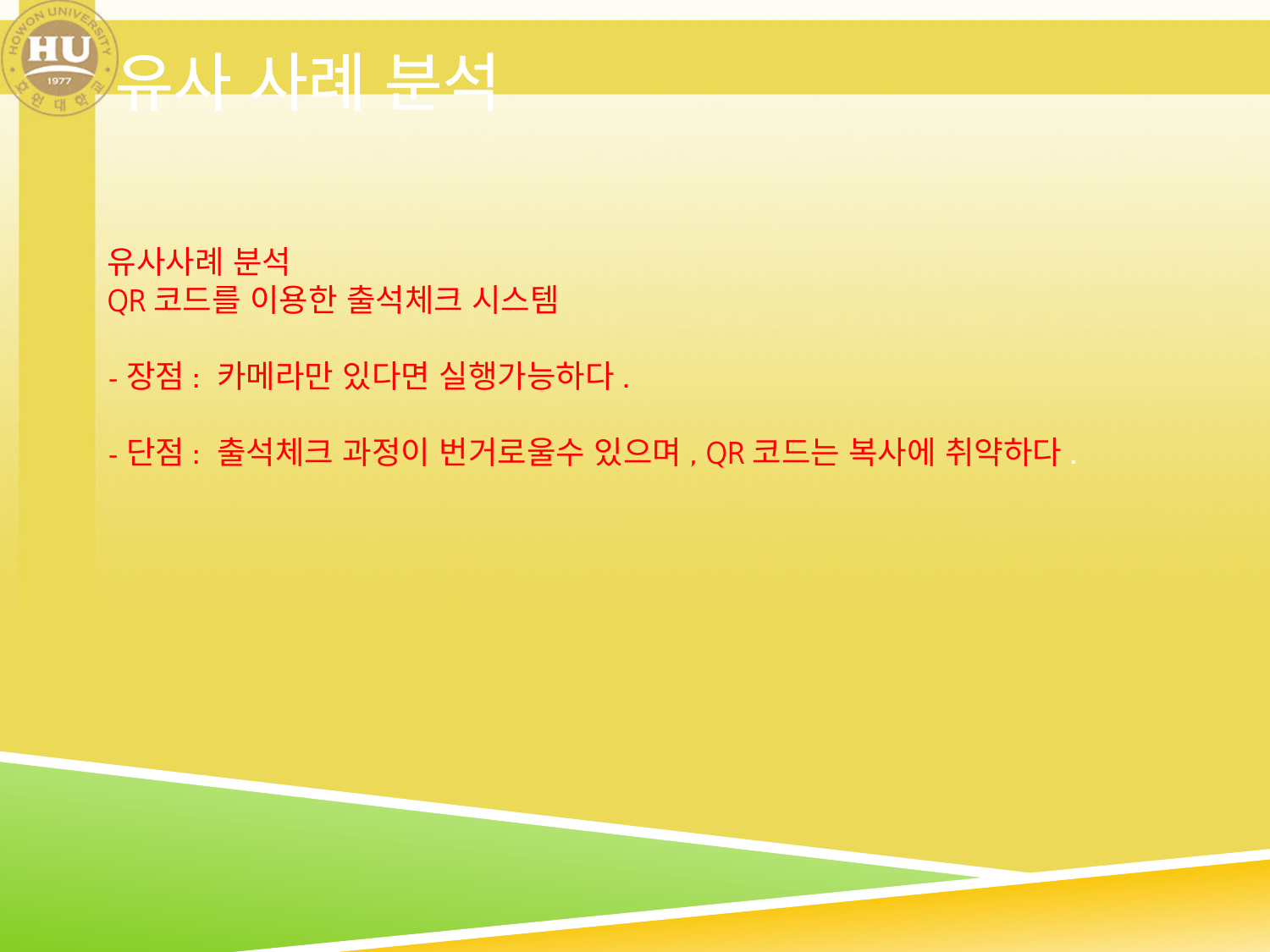

# 유사 사례 분석
유사사례 분석
QR코드를 이용한 출석체크 시스템

-장점: 카메라만 있다면 실행가능하다.

-단점: 출석체크 과정이 번거로울수 있으며, QR코드는 복사에 취약하다.